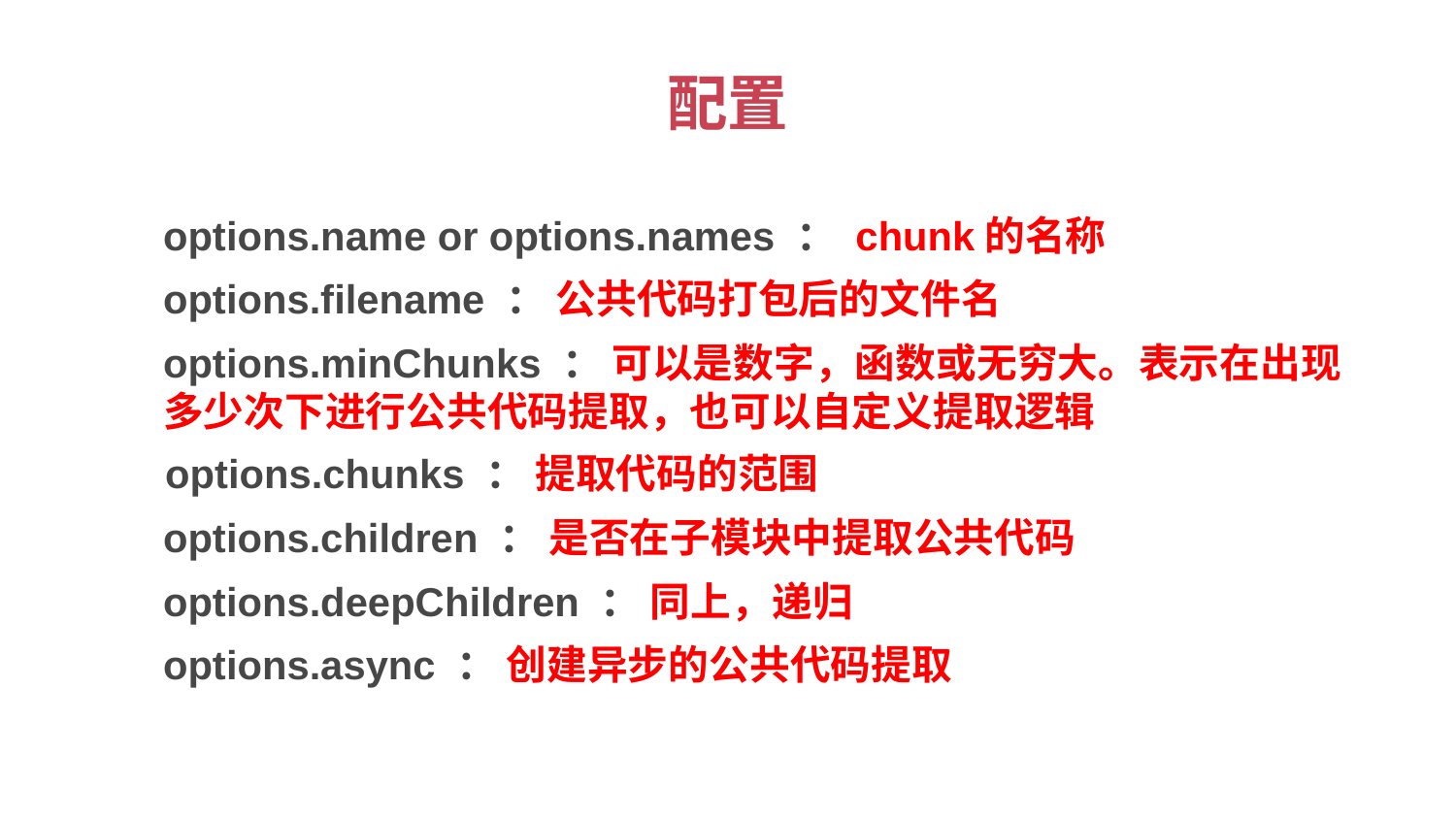

# 配置
options.name or options.names ： chunk的名称
options.filename ： 公共代码打包后的文件名
options.minChunks ： 可以是数字，函数或无穷大。表示在出现多少次下进行公共代码提取，也可以自定义提取逻辑
options.chunks ： 提取代码的范围
options.children ： 是否在子模块中提取公共代码
options.deepChildren ： 同上，递归
options.async ： 创建异步的公共代码提取